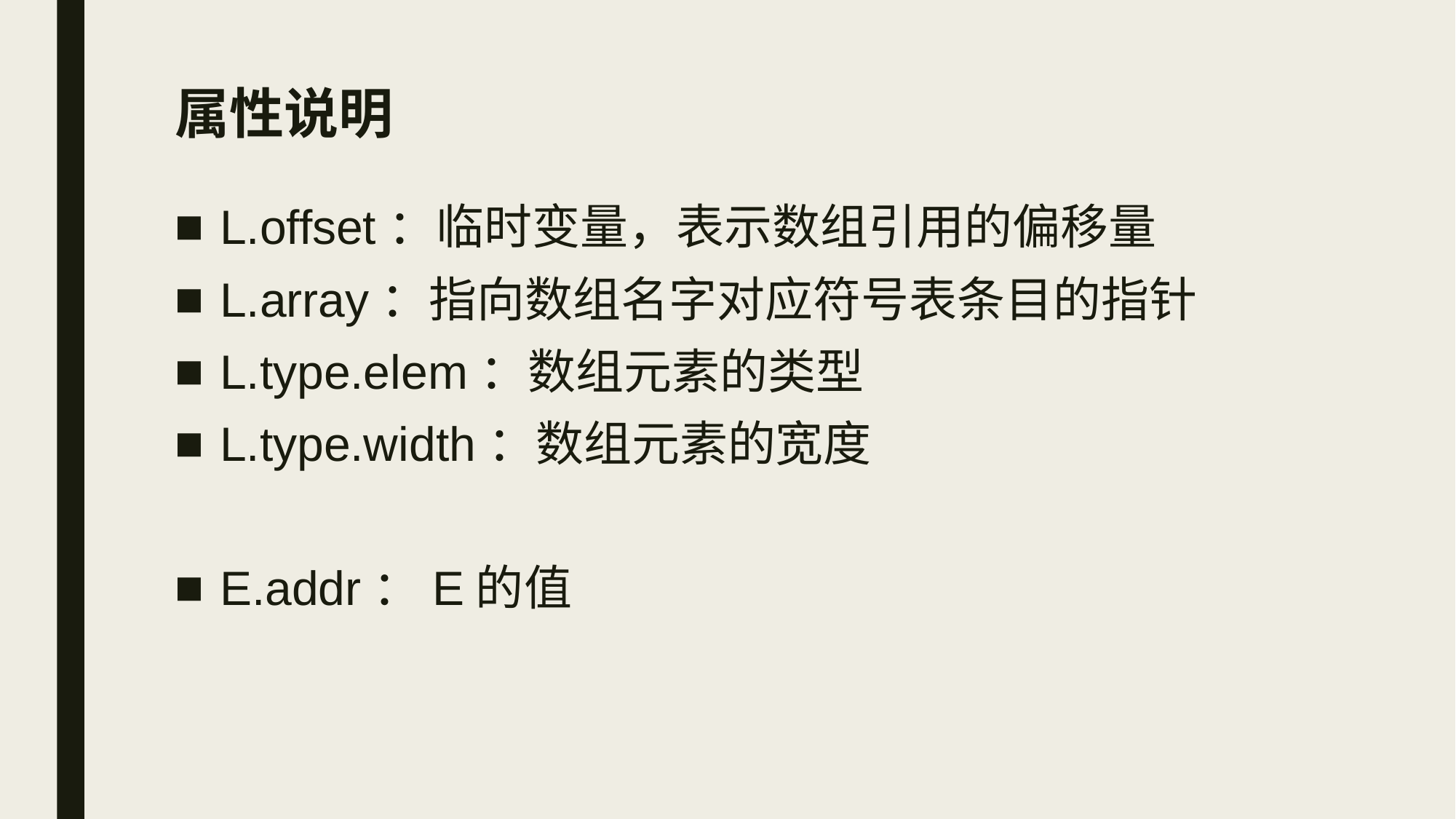

# 属性说明
L.offset：临时变量，表示数组引用的偏移量
L.array：指向数组名字对应符号表条目的指针
L.type.elem：数组元素的类型
L.type.width：数组元素的宽度

E.addr：E的值